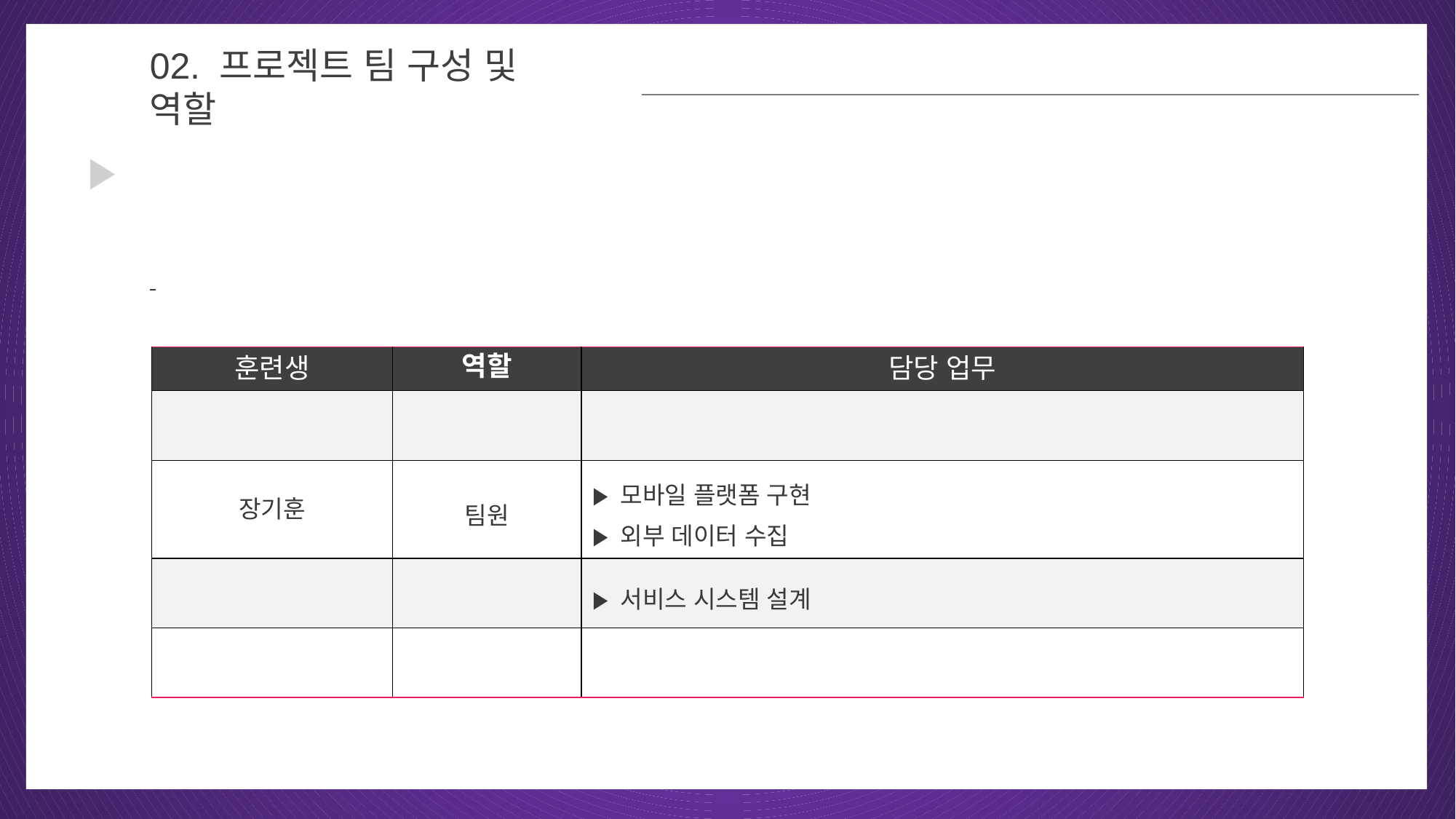

02

02. 프로젝트 팀 구성 및 역할
▶

| 훈련생 | 역할 | 담당 업무 |
| --- | --- | --- |
|  |  |  |
| 장기훈 | 팀원 | ▶ 모바일 플랫폼 구현 ▶ 외부 데이터 수집 |
|  |  | ▶ 서비스 시스템 설계 |
|  |  |  |